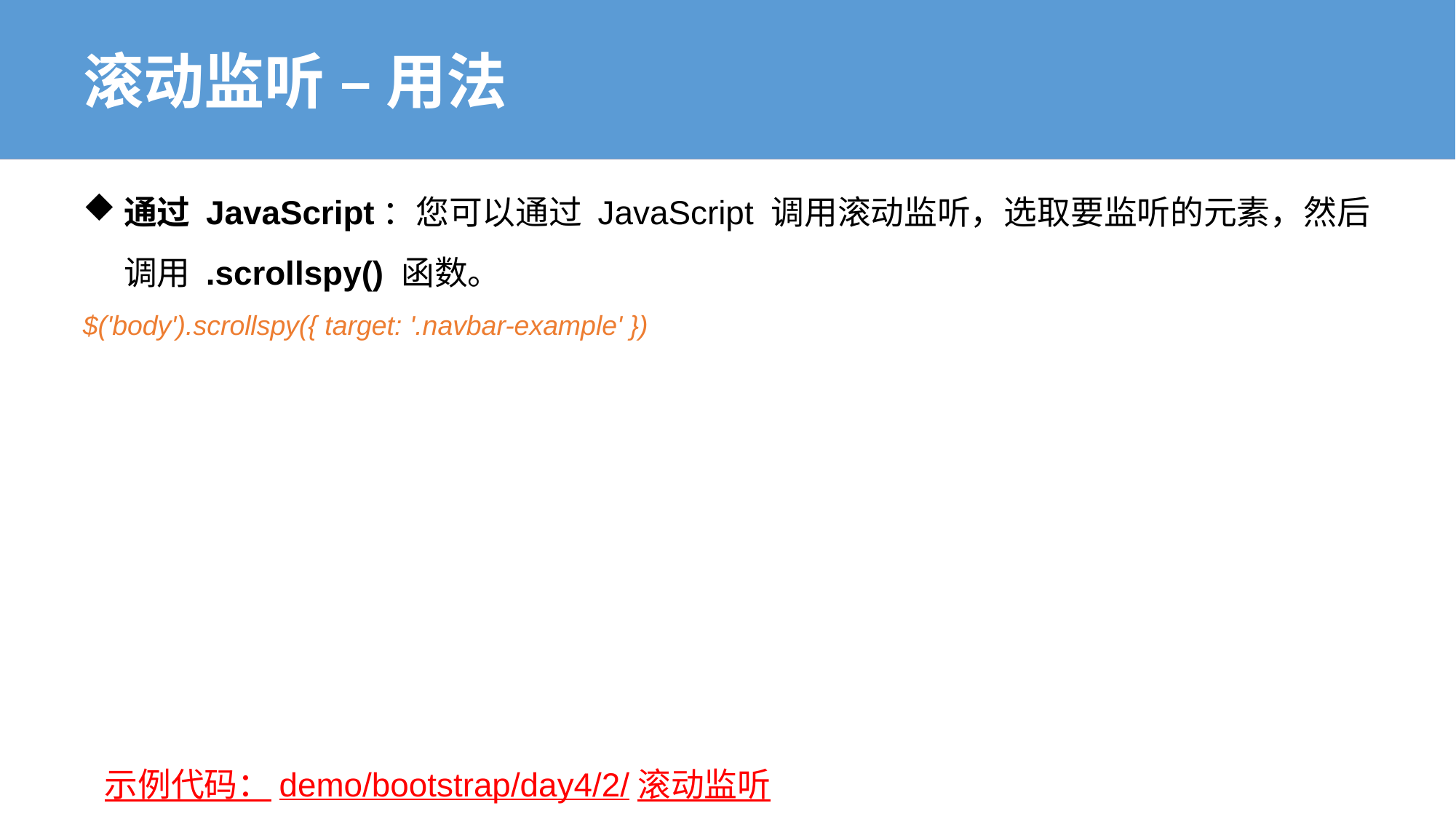

# 滚动监听 – 用法
通过 JavaScript：您可以通过 JavaScript 调用滚动监听，选取要监听的元素，然后调用 .scrollspy() 函数。
$('body').scrollspy({ target: '.navbar-example' })
示例代码：demo/bootstrap/day4/2/滚动监听